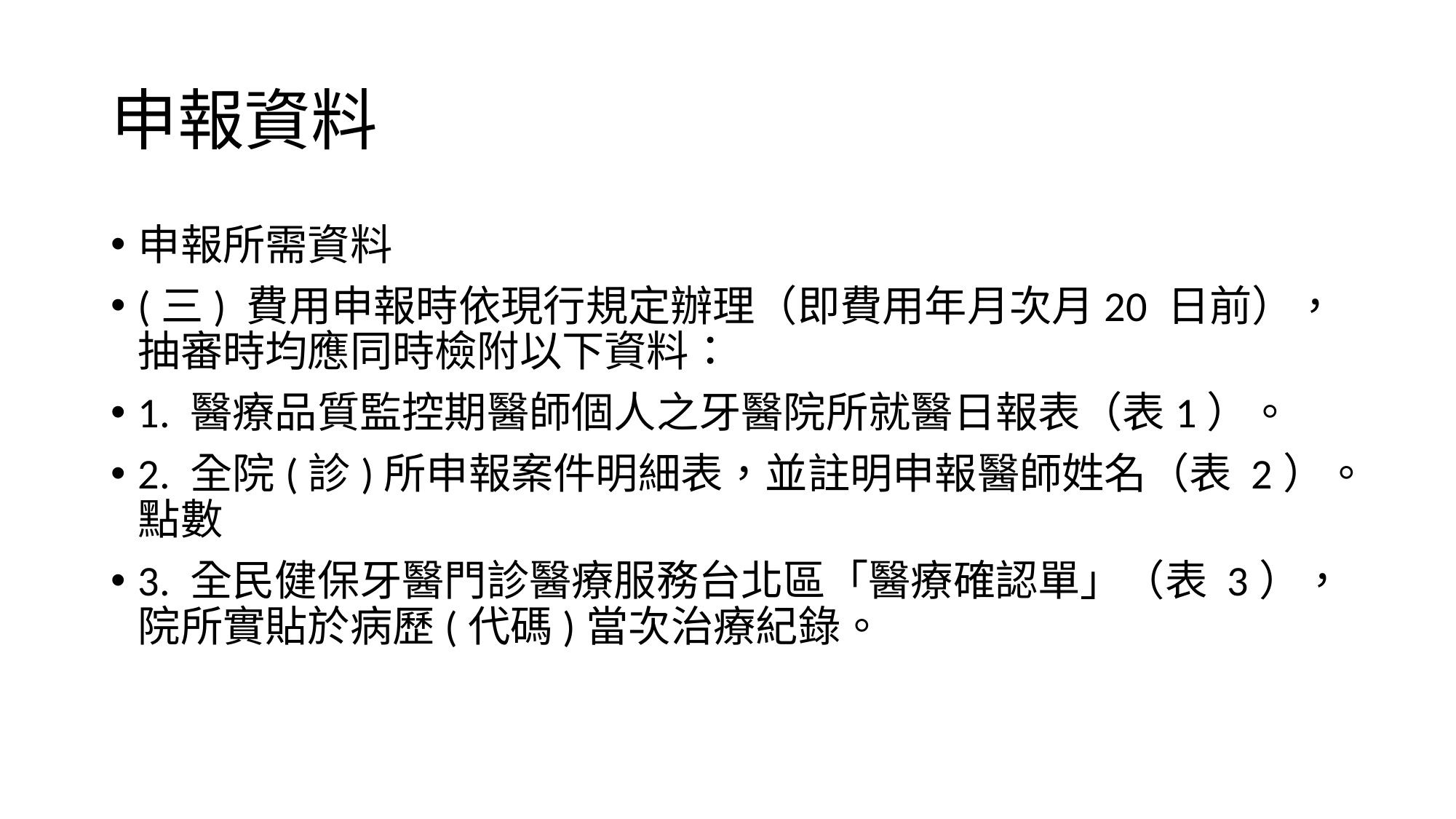

# 申報資料
申報所需資料
(三) 費用申報時依現行規定辦理（即費用年月次月20 日前）， 抽審時均應同時檢附以下資料：
1. 醫療品質監控期醫師個人之牙醫院所就醫日報表（表1）。
2. 全院(診)所申報案件明細表，並註明申報醫師姓名（表 2）。點數
3. 全民健保牙醫門診醫療服務台北區「醫療確認單」（表 3），院所實貼於病歷(代碼)當次治療紀錄。